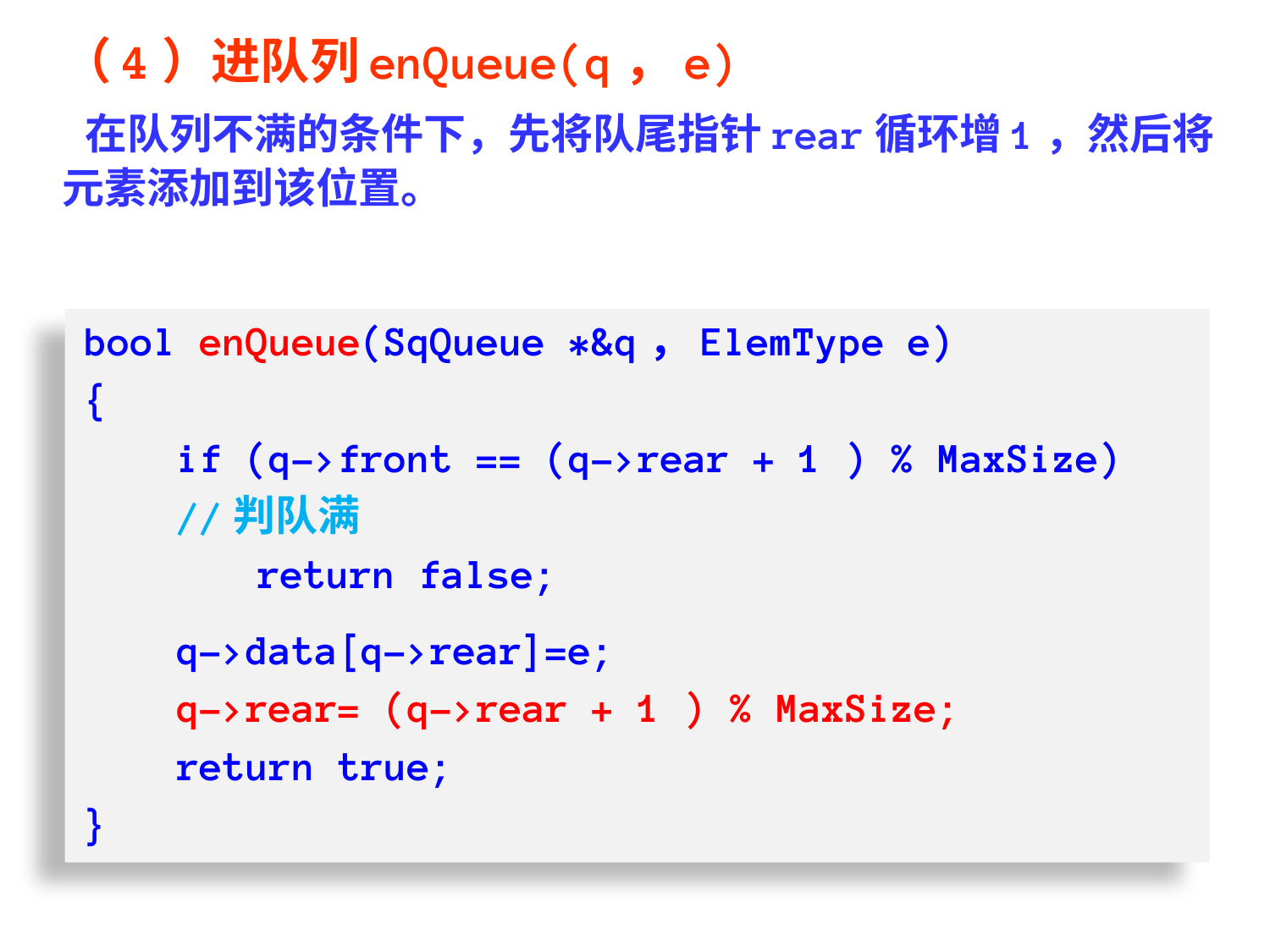

（4）进队列enQueue(q，e)
 在队列不满的条件下，先将队尾指针rear循环增1，然后将元素添加到该位置。
bool enQueue(SqQueue *&q，ElemType e)
{
    if (q->front == (q->rear + 1 ) % MaxSize)
    //判队满
	  return false;
    q->data[q->rear]=e;
    q->rear= (q->rear + 1 ) % MaxSize;
    return true;
}